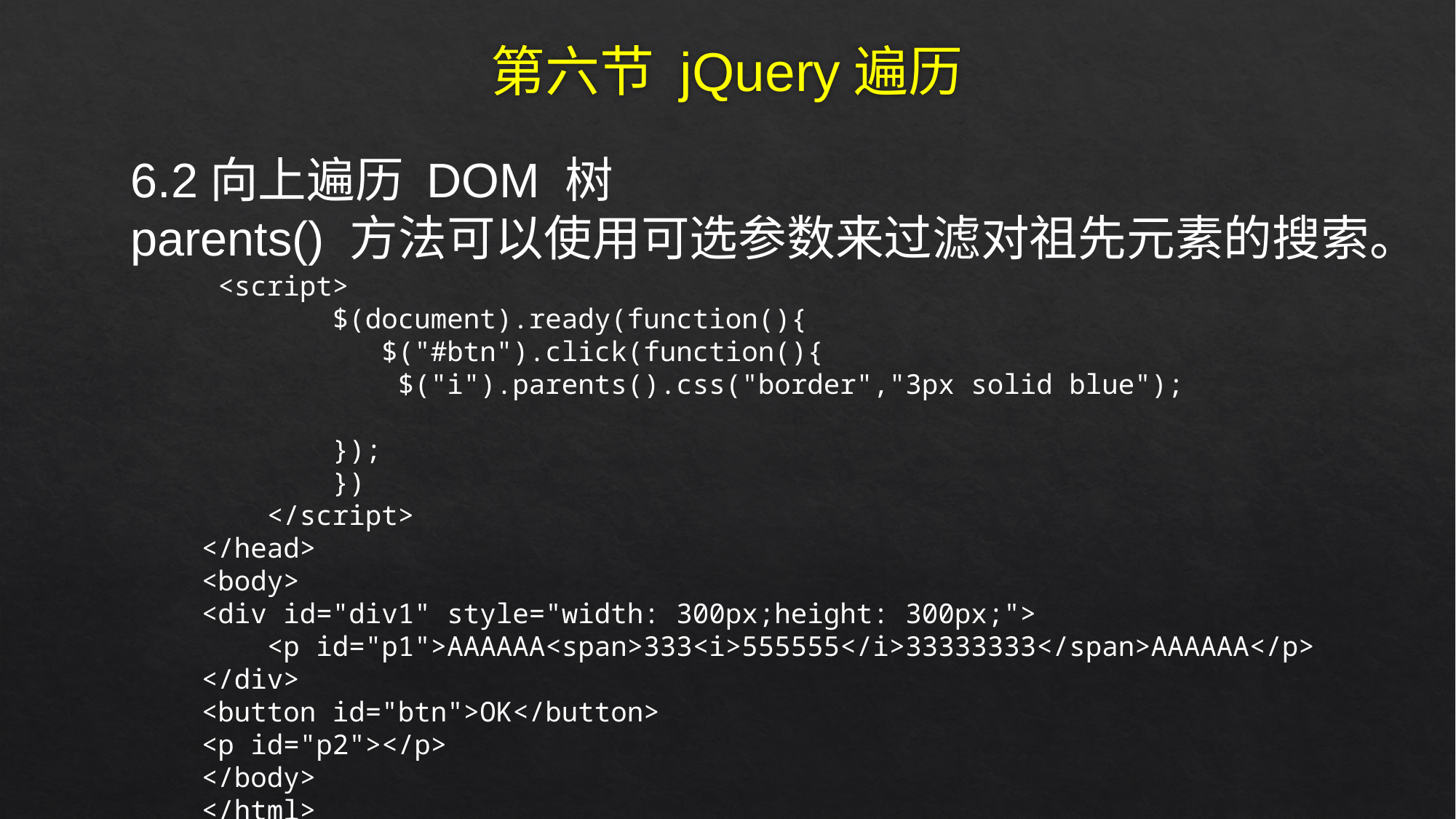

# 第六节 jQuery遍历
6.2向上遍历 DOM 树
parents() 方法可以使用可选参数来过滤对祖先元素的搜索。

 <script>
        $(document).ready(function(){
           $("#btn").click(function(){
            $("i").parents().css("border","3px solid blue");

        });
        })
    </script>
</head>
<body>
<div id="div1" style="width: 300px;height: 300px;">
    <p id="p1">AAAAAA<span>333<i>555555</i>33333333</span>AAAAAA</p>
</div>
<button id="btn">OK</button>
<p id="p2"></p>
</body>
</html>